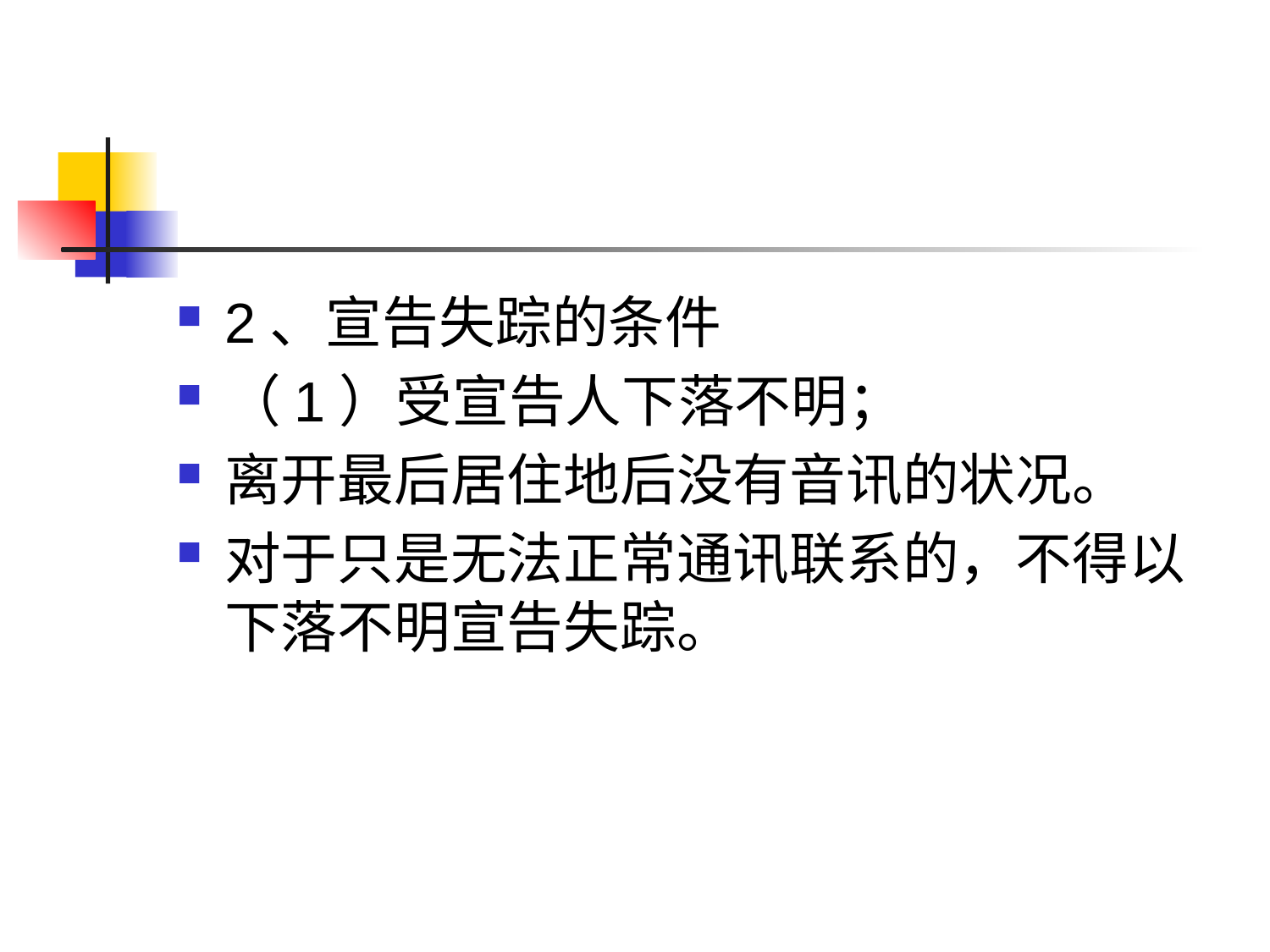

#
2、宣告失踪的条件
（1）受宣告人下落不明；
离开最后居住地后没有音讯的状况。
对于只是无法正常通讯联系的，不得以下落不明宣告失踪。